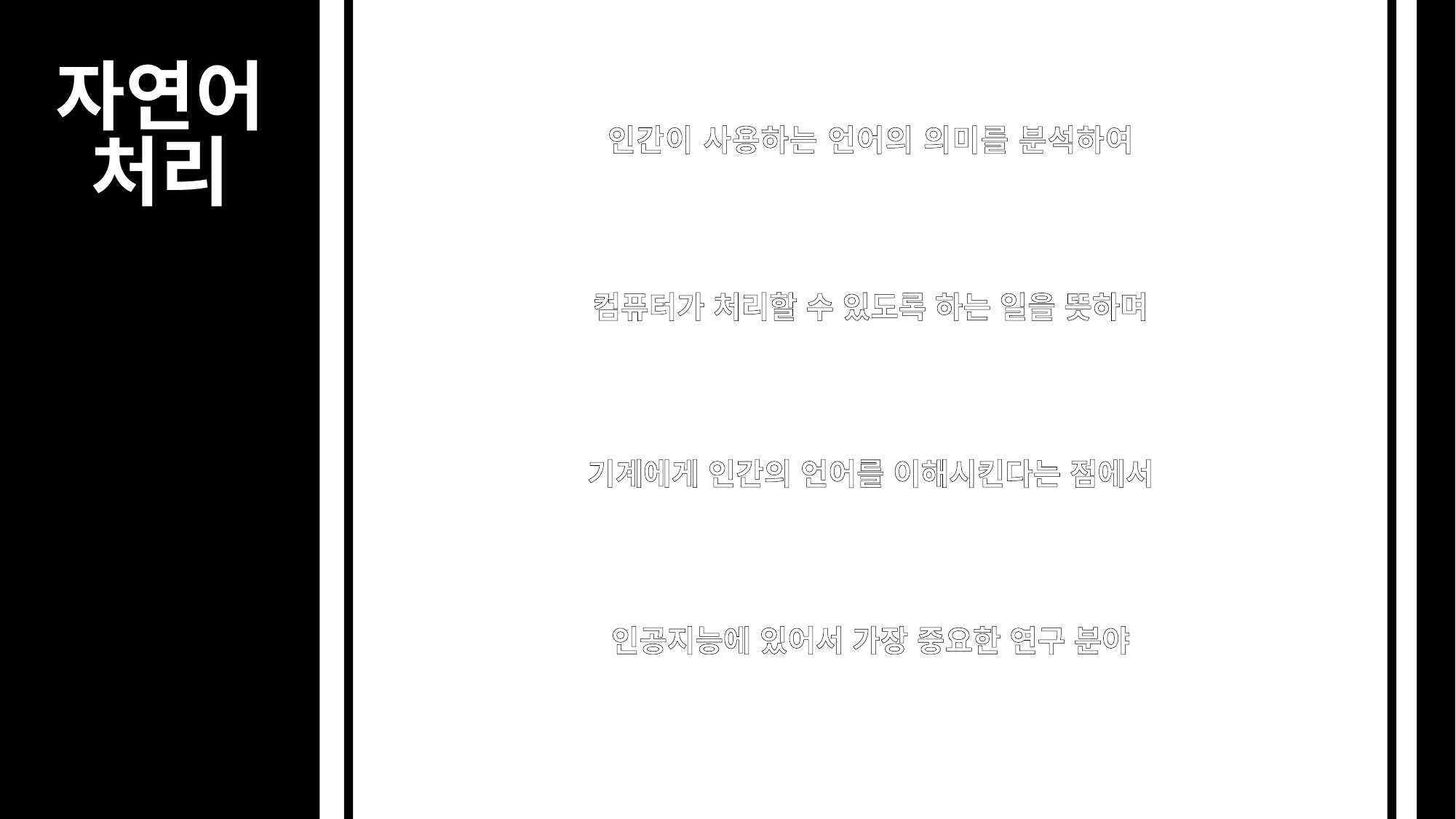

자연어
처리
인간이 사용하는 언어의 의미를 분석하여
컴퓨터가 처리할 수 있도록 하는 일을 뜻하며
기계에게 인간의 언어를 이해시킨다는 점에서
인공지능에 있어서 가장 중요한 연구 분야